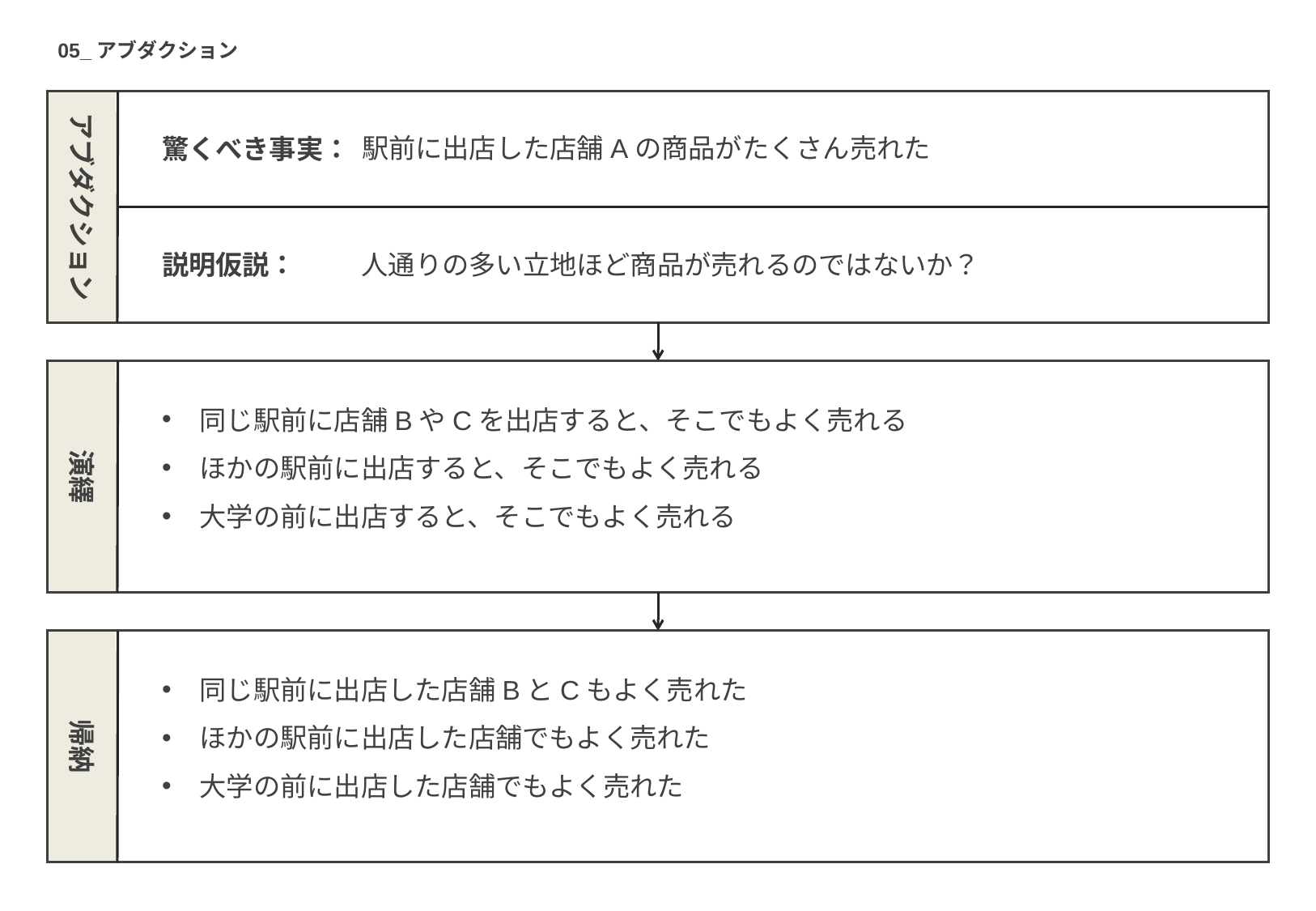

05_アブダクション

アブダクション
駅前に出店した店舗Aの商品がたくさん売れた
驚くべき事実：
説明仮説：
人通りの多い立地ほど商品が売れるのではないか？

演繹
同じ駅前に店舗BやCを出店すると、そこでもよく売れる
ほかの駅前に出店すると、そこでもよく売れる
大学の前に出店すると、そこでもよく売れる

帰納
同じ駅前に出店した店舗BとCもよく売れた
ほかの駅前に出店した店舗でもよく売れた
大学の前に出店した店舗でもよく売れた